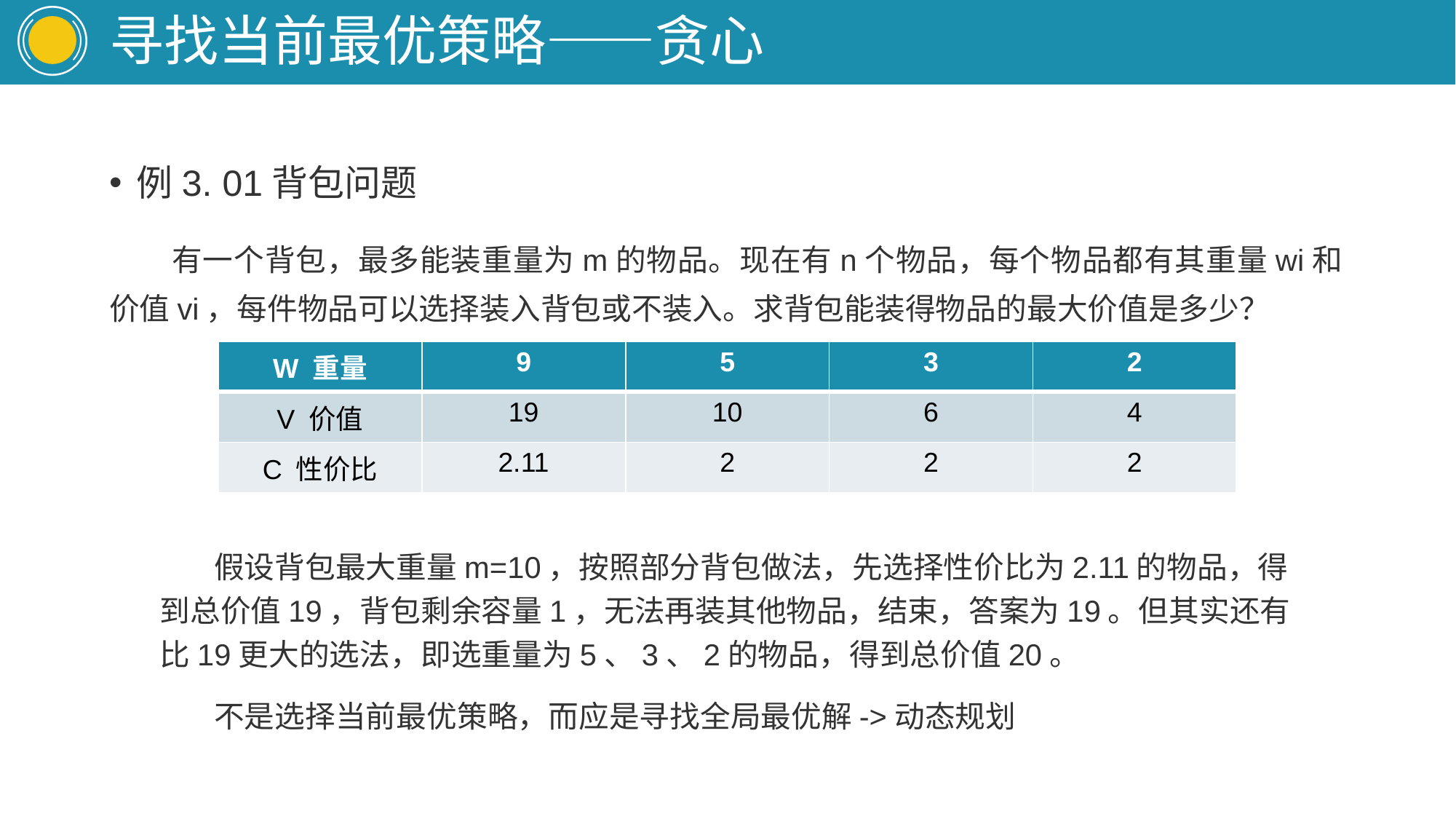

# 寻找当前最优策略——贪心
例3. 01背包问题
      有一个背包，最多能装重量为m的物品。现在有n个物品，每个物品都有其重量wi和价值vi，每件物品可以选择装入背包或不装入。求背包能装得物品的最大价值是多少？

| W 重量 | 9 | 5 | 3 | 2 |
| --- | --- | --- | --- | --- |
| V 价值 | 19 | 10 | 6 | 4 |
| C 性价比 | 2.11 | 2 | 2 | 2 |
       假设背包最大重量m=10，按照部分背包做法，先选择性价比为2.11的物品，得到总价值19，背包剩余容量1，无法再装其他物品，结束，答案为19。但其实还有比19更大的选法，即选重量为5、3、2的物品，得到总价值20。
       不是选择当前最优策略，而应是寻找全局最优解->动态规划